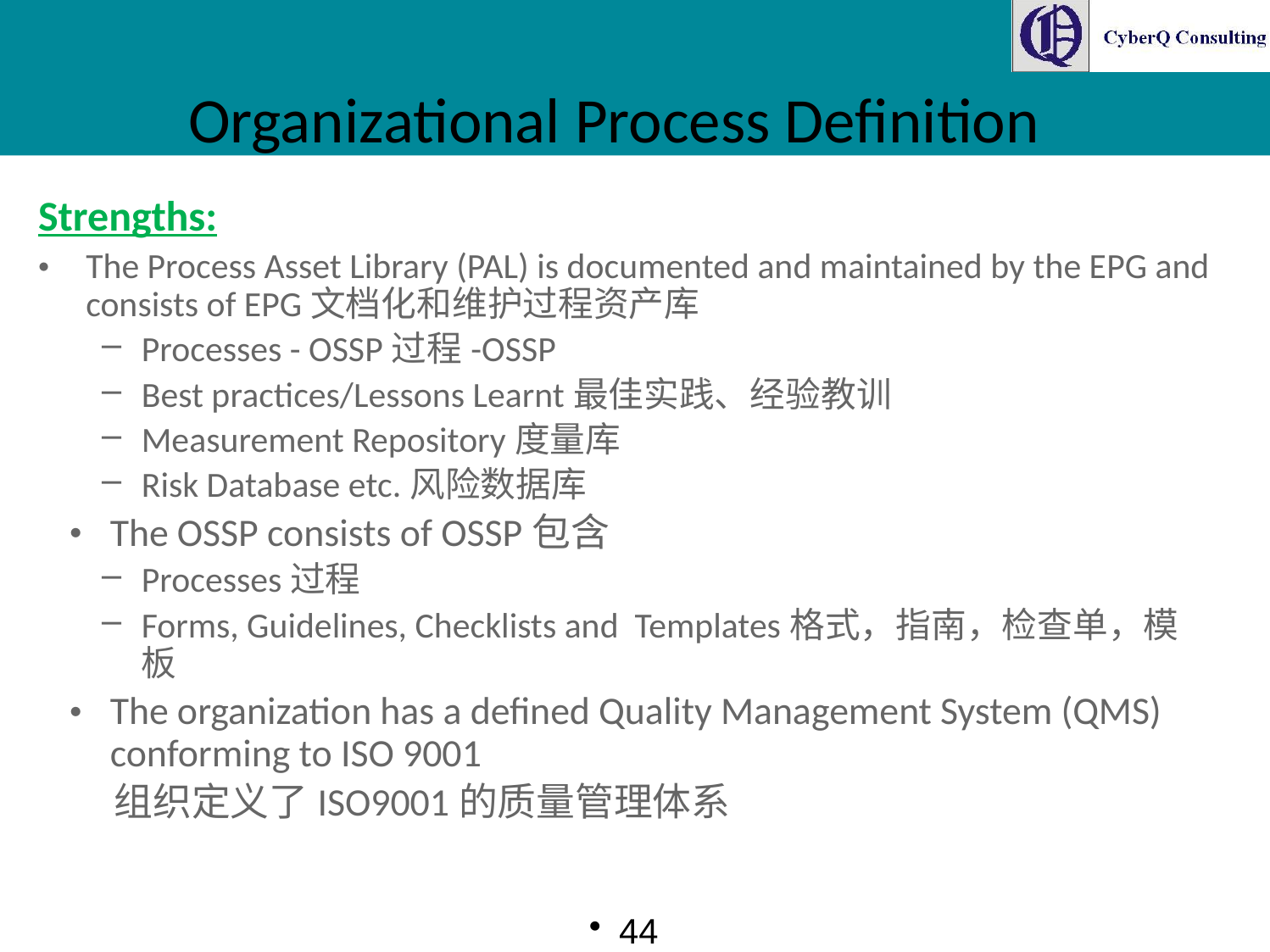

# Organizational Process Definition
Strengths:
The Process Asset Library (PAL) is documented and maintained by the EPG and consists of EPG文档化和维护过程资产库
Processes - OSSP过程-OSSP
Best practices/Lessons Learnt最佳实践、经验教训
Measurement Repository度量库
Risk Database etc.风险数据库
The OSSP consists of OSSP包含
Processes过程
Forms, Guidelines, Checklists and  Templates格式，指南，检查单，模板
The organization has a defined Quality Management System (QMS) conforming to ISO 9001
    组织定义了ISO9001的质量管理体系
44